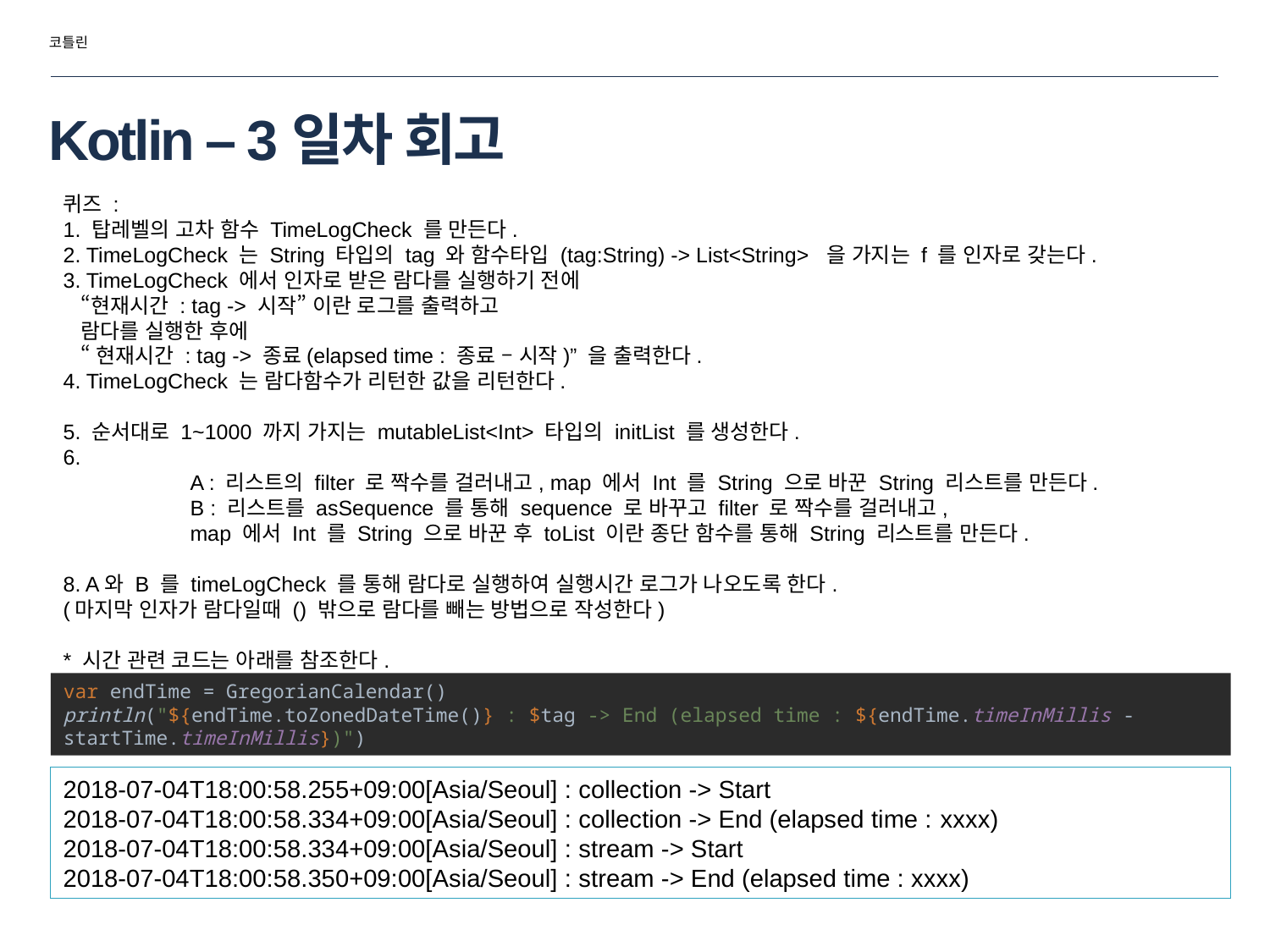

코틀린
# Kotlin – 3일차 회고
퀴즈 :
1. 탑레벨의 고차 함수 TimeLogCheck 를 만든다.
2. TimeLogCheck 는 String 타입의 tag 와 함수타입 (tag:String) -> List<String>  을 가지는 f 를 인자로 갖는다.
3. TimeLogCheck 에서 인자로 받은 람다를 실행하기 전에
   “현재시간 : tag -> 시작” 이란 로그를 출력하고
   람다를 실행한 후에
   “현재시간 : tag -> 종료(elapsed time : 종료 – 시작)” 을 출력한다.
4. TimeLogCheck 는 람다함수가 리턴한 값을 리턴한다.

5. 순서대로 1~1000 까지 가지는 mutableList<Int> 타입의 initList 를 생성한다.
6.
	A : 리스트의 filter 로 짝수를 걸러내고, map 에서 Int 를 String 으로 바꾼 String 리스트를 만든다.
	B : 리스트를 asSequence 를 통해 sequence 로 바꾸고 filter 로 짝수를 걸러내고,
	map 에서 Int 를 String 으로 바꾼 후 toList 이란 종단 함수를 통해 String 리스트를 만든다.

8. A와 B 를 timeLogCheck 를 통해 람다로 실행하여 실행시간 로그가 나오도록 한다.
(마지막 인자가 람다일때 () 밖으로 람다를 빼는 방법으로 작성한다)

* 시간 관련 코드는 아래를 참조한다.
var endTime = GregorianCalendar()
println("${endTime.toZonedDateTime()} : $tag -> End (elapsed time : ${endTime.timeInMillis - startTime.timeInMillis})")
2018-07-04T18:00:58.255+09:00[Asia/Seoul] : collection -> Start
2018-07-04T18:00:58.334+09:00[Asia/Seoul] : collection -> End (elapsed time : xxxx)
2018-07-04T18:00:58.334+09:00[Asia/Seoul] : stream -> Start
2018-07-04T18:00:58.350+09:00[Asia/Seoul] : stream -> End (elapsed time : xxxx)